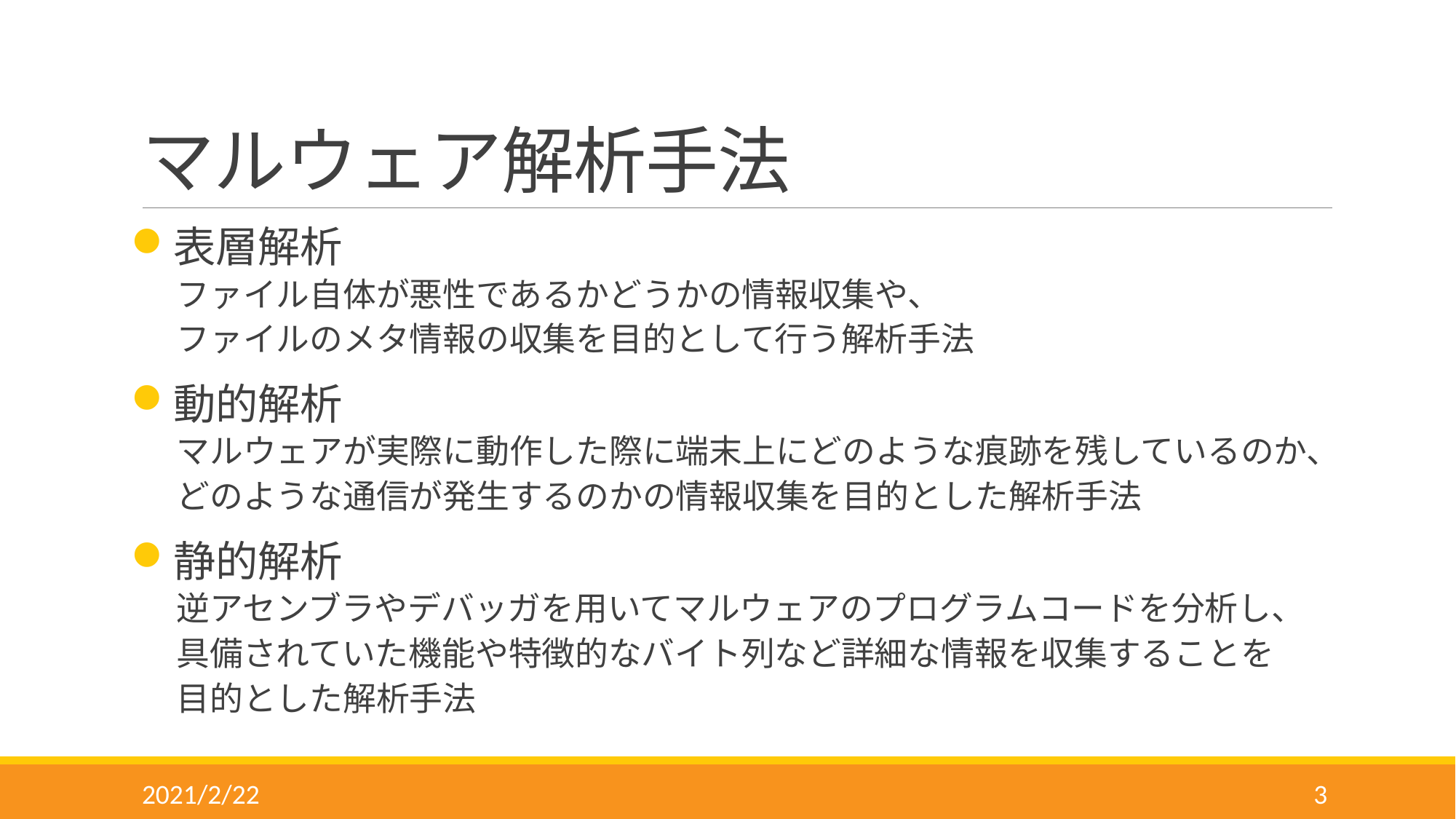

# マルウェア解析手法
表層解析
ファイル自体が悪性であるかどうかの情報収集や、
ファイルのメタ情報の収集を目的として行う解析手法
動的解析
マルウェアが実際に動作した際に端末上にどのような痕跡を残しているのか、
どのような通信が発生するのかの情報収集を目的とした解析手法
静的解析
逆アセンブラやデバッガを用いてマルウェアのプログラムコードを分析し、
具備されていた機能や特徴的なバイト列など詳細な情報を収集することを
目的とした解析手法
2021/2/22
3